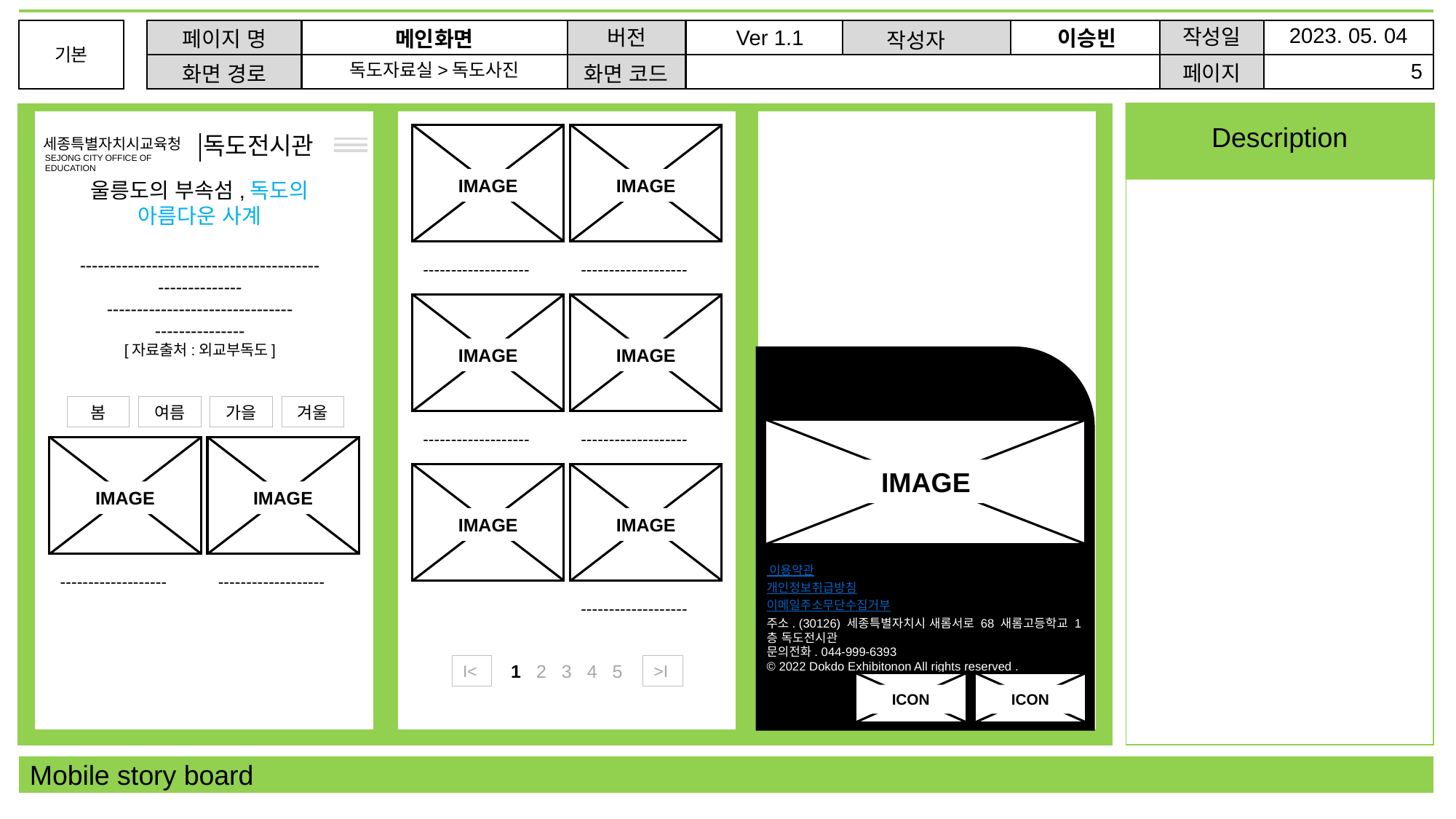

2023. 05. 04
작성일
Ver 1.1
버전
이승빈
페이지 명
메인화면

기본

기본
작성자
기본
5
독도자료실>독도사진
페이지
화면 코드
화면 경로

기본
기본
기본
기본
Description
독도전시관
세종특별자치시교육청
SEJONG CITY OFFICE OF EDUCATION

IMAGE

IMAGE
울릉도의 부속섬,독도의 아름다운 사계

------------------------------------------------------
-------------------------------
---------------
[자료출처:외교부독도]
-------------------
-------------------

IMAGE

IMAGE

IMAGE
 이용약관
개인정보취급방침
이메일주소무단수집거부
주소. (30126) 세종특별자치시 새롬서로 68 새롬고등학교 1층 독도전시관
문의전화. 044-999-6393
© 2022 Dokdo Exhibitonon All rights reserved .

ICON

ICON
봄
여름
가을
겨울
-------------------
-------------------

IMAGE

IMAGE
-------------------
-------------------

IMAGE

IMAGE

-------------------
1   2   3   4   5
I<
>I
Mobile story board